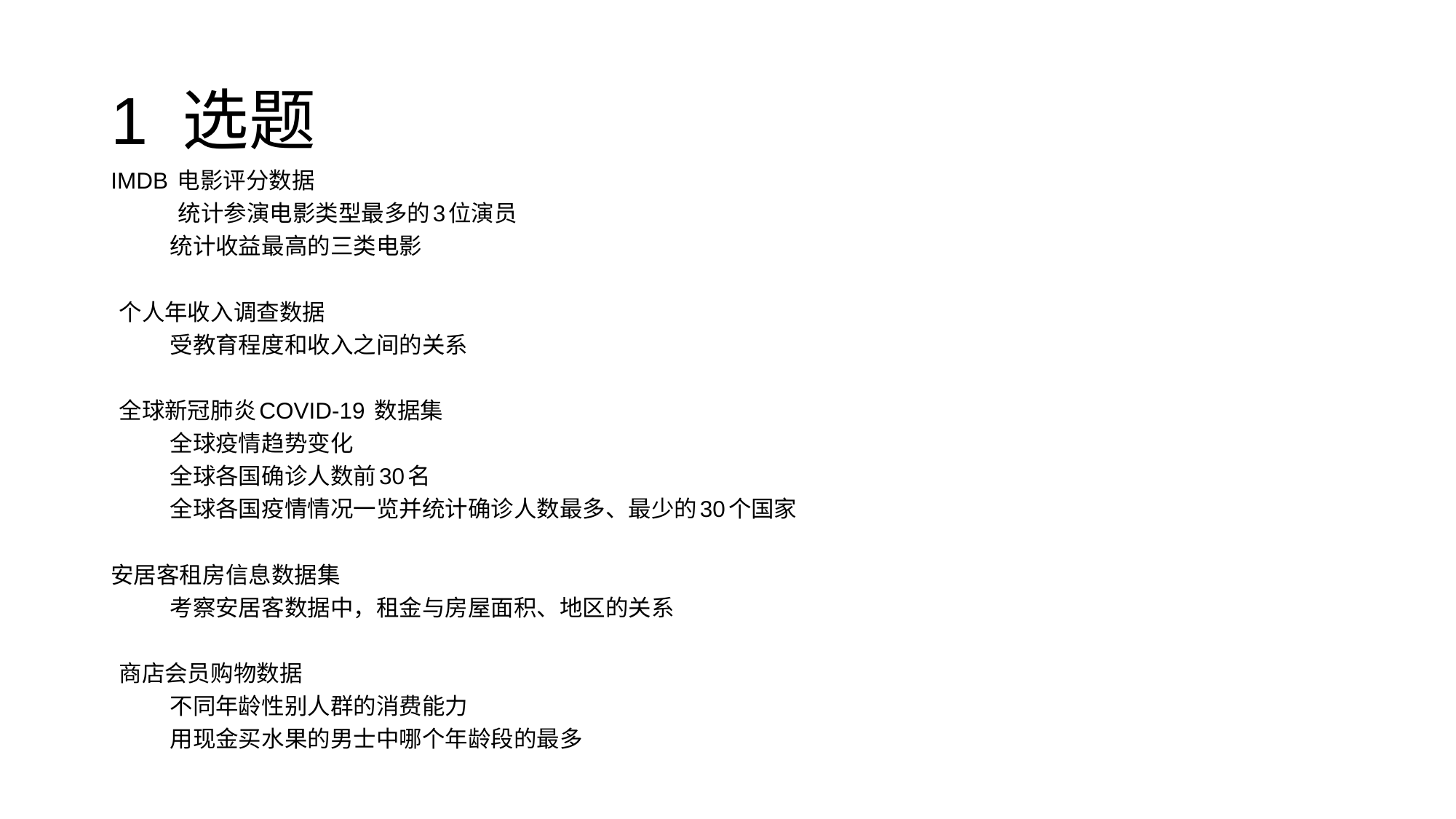

# 1 选题
IMDB 电影评分数据
	 统计参演电影类型最多的3位演员
	统计收益最高的三类电影

 个人年收入调查数据
	受教育程度和收入之间的关系

 全球新冠肺炎COVID-19 数据集
	全球疫情趋势变化
	全球各国确诊人数前30名
	全球各国疫情情况一览并统计确诊人数最多、最少的30个国家

安居客租房信息数据集
	考察安居客数据中，租金与房屋面积、地区的关系

 商店会员购物数据
	不同年龄性别人群的消费能力
	用现金买水果的男士中哪个年龄段的最多